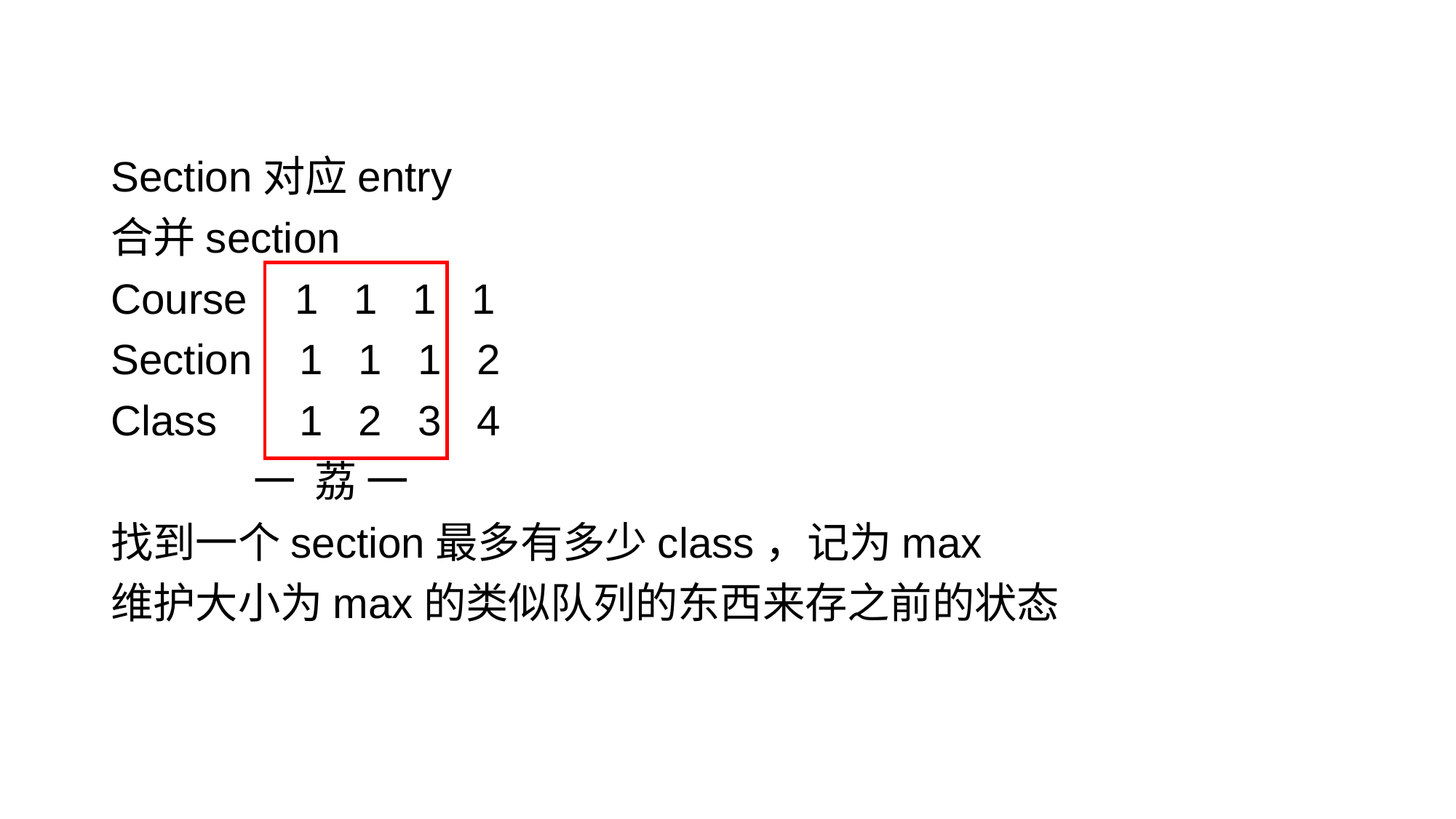

Section对应entry
合并section
Course    1   1   1   1
Section    1   1   1   2
Class       1   2   3   4
              一  荔 一
找到一个section最多有多少class，记为max
维护大小为max的类似队列的东西来存之前的状态